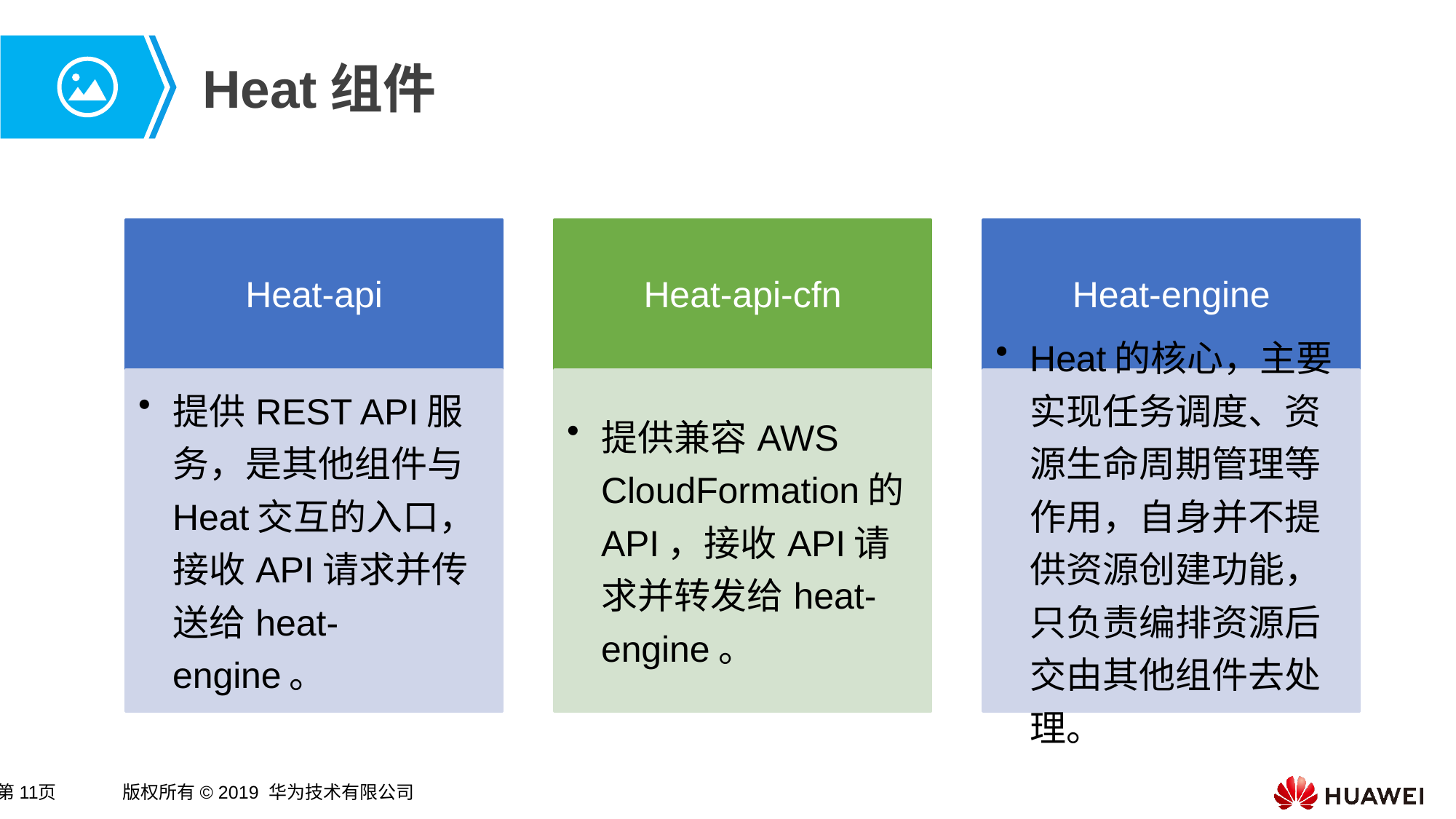

# Heat组件
Heat-api
提供REST API服务，是其他组件与Heat交互的入口，接收API请求并传送给heat-engine。
Heat-api-cfn
提供兼容AWS CloudFormation的API，接收API请求并转发给heat-engine。
Heat-engine